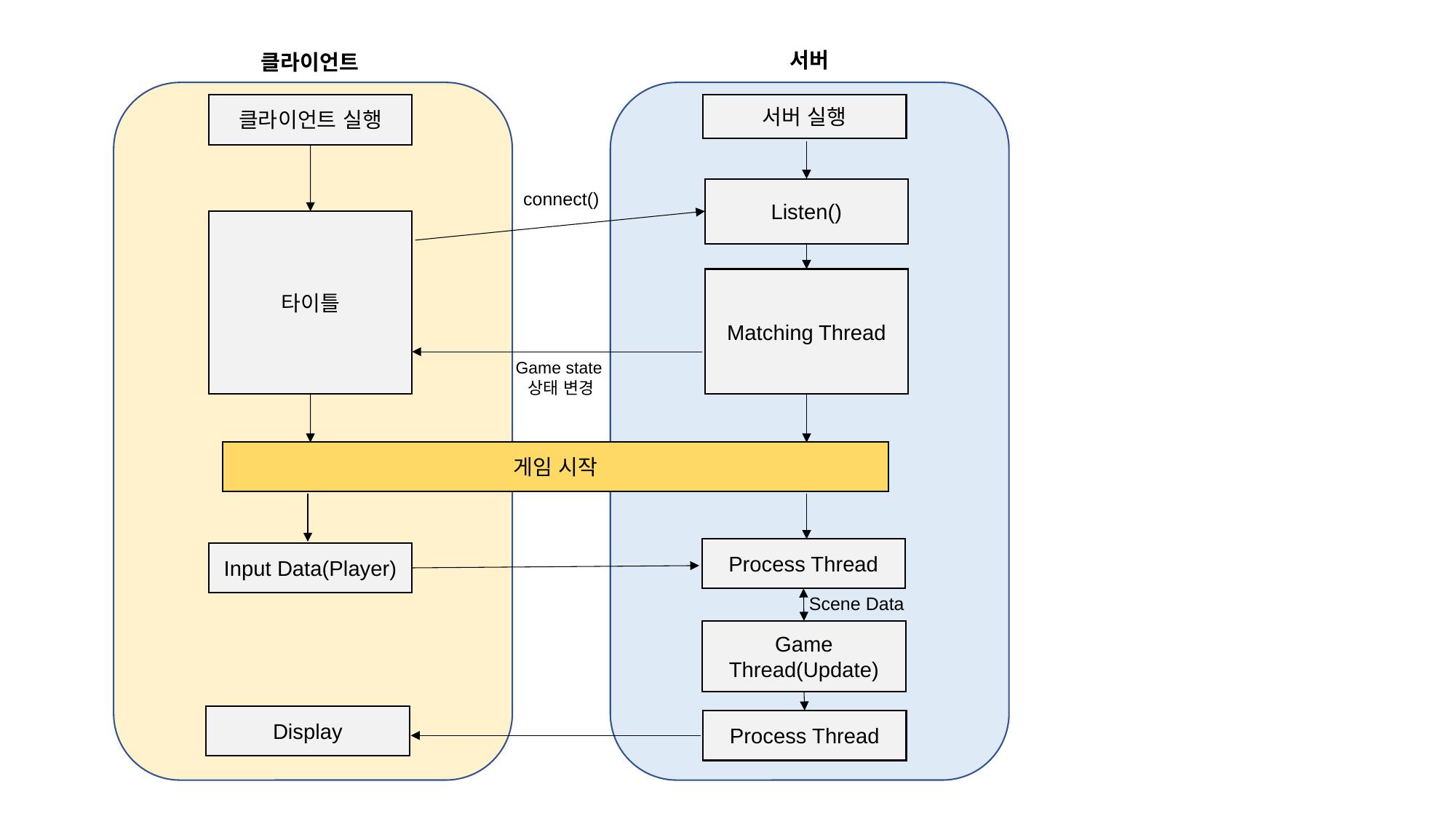

서버
클라이언트

클라이언트 실행
서버 실행
Listen()
connect()
타이틀
Matching Thread
Game state
상태 변경
게임 시작
Process Thread
Input Data(Player)
Scene Data
Game Thread(Update)
Display
Process Thread